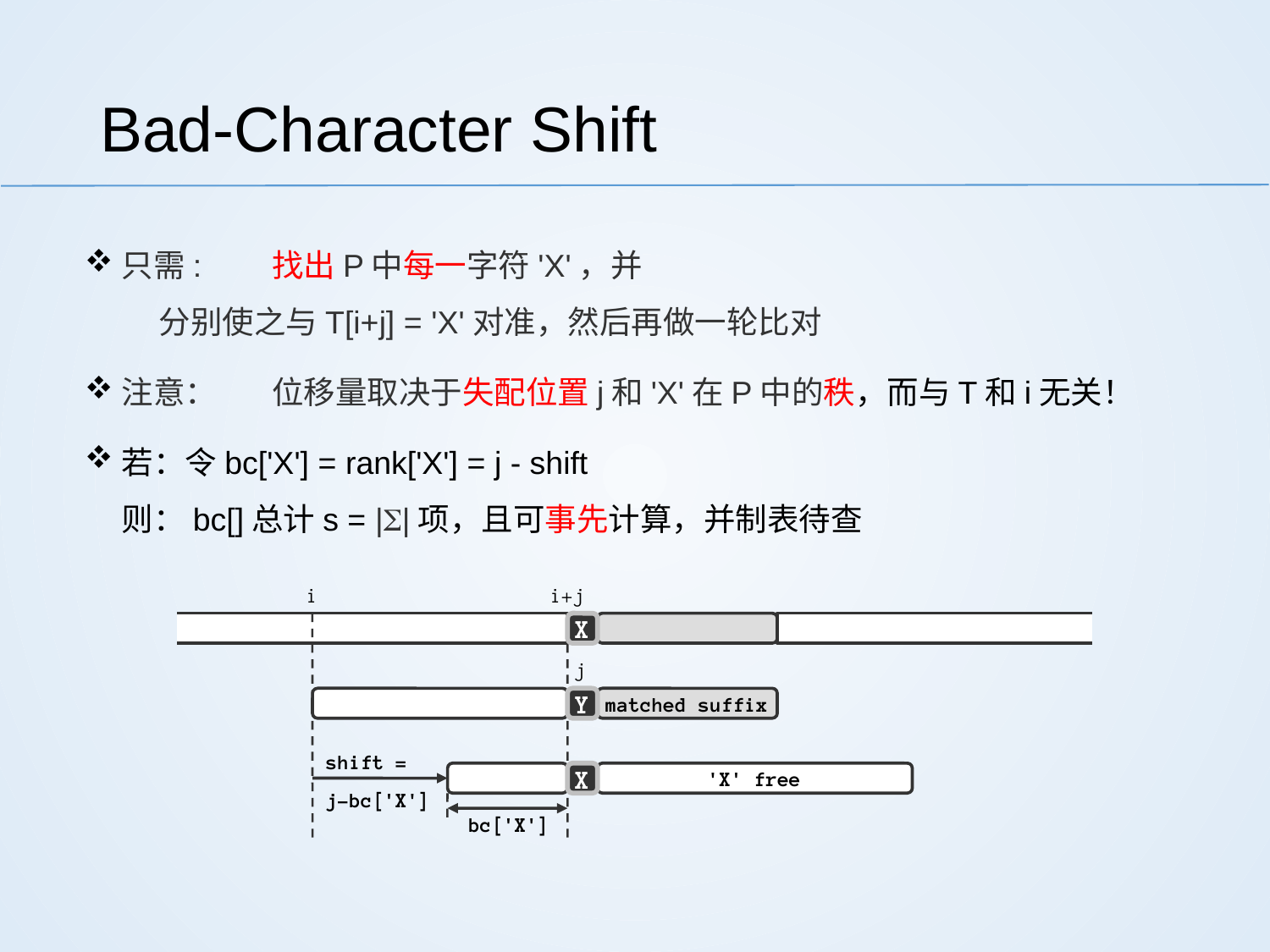

# Bad-Character Shift
只需:	找出P中每一字符'X'，并
	分别使之与T[i+j] = 'X'对准，然后再做一轮比对
注意：	位移量取决于失配位置j和'X'在P中的秩，而与T和i无关！
若：令bc['X'] = rank['X'] = j - shift
则：bc[]总计s = |Σ|项，且可事先计算，并制表待查
i
i+j

X

j

Y
matched suffix
shift =
j-bc['X']

X
'X' free

bc['X']